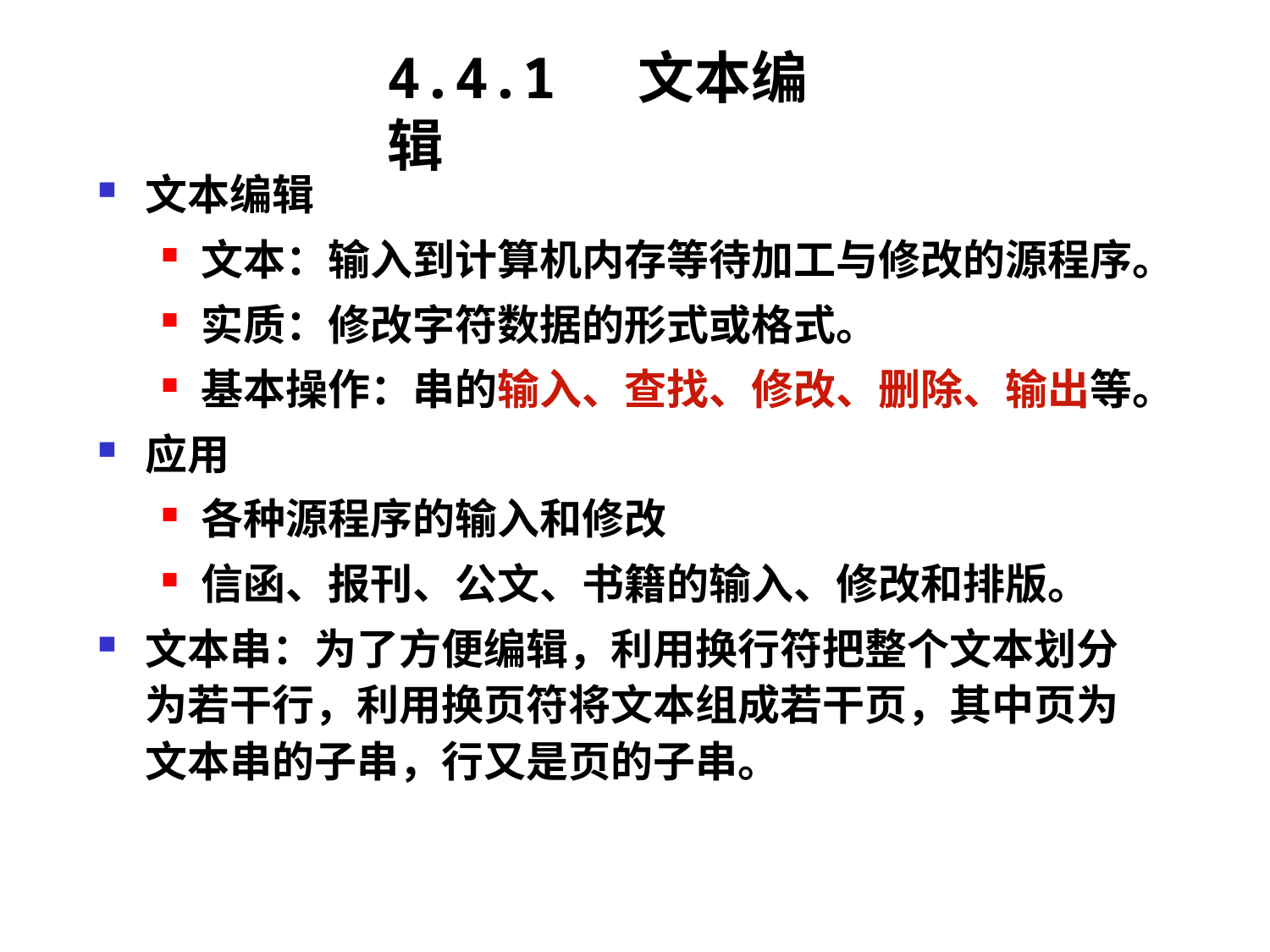

# 4.4.1  文本编辑
文本编辑
文本：输入到计算机内存等待加工与修改的源程序。
实质：修改字符数据的形式或格式。
基本操作：串的输入、查找、修改、删除、输出等。
应用
各种源程序的输入和修改
信函、报刊、公文、书籍的输入、修改和排版。
文本串：为了方便编辑，利用换行符把整个文本划分为若干行，利用换页符将文本组成若干页，其中页为文本串的子串，行又是页的子串。